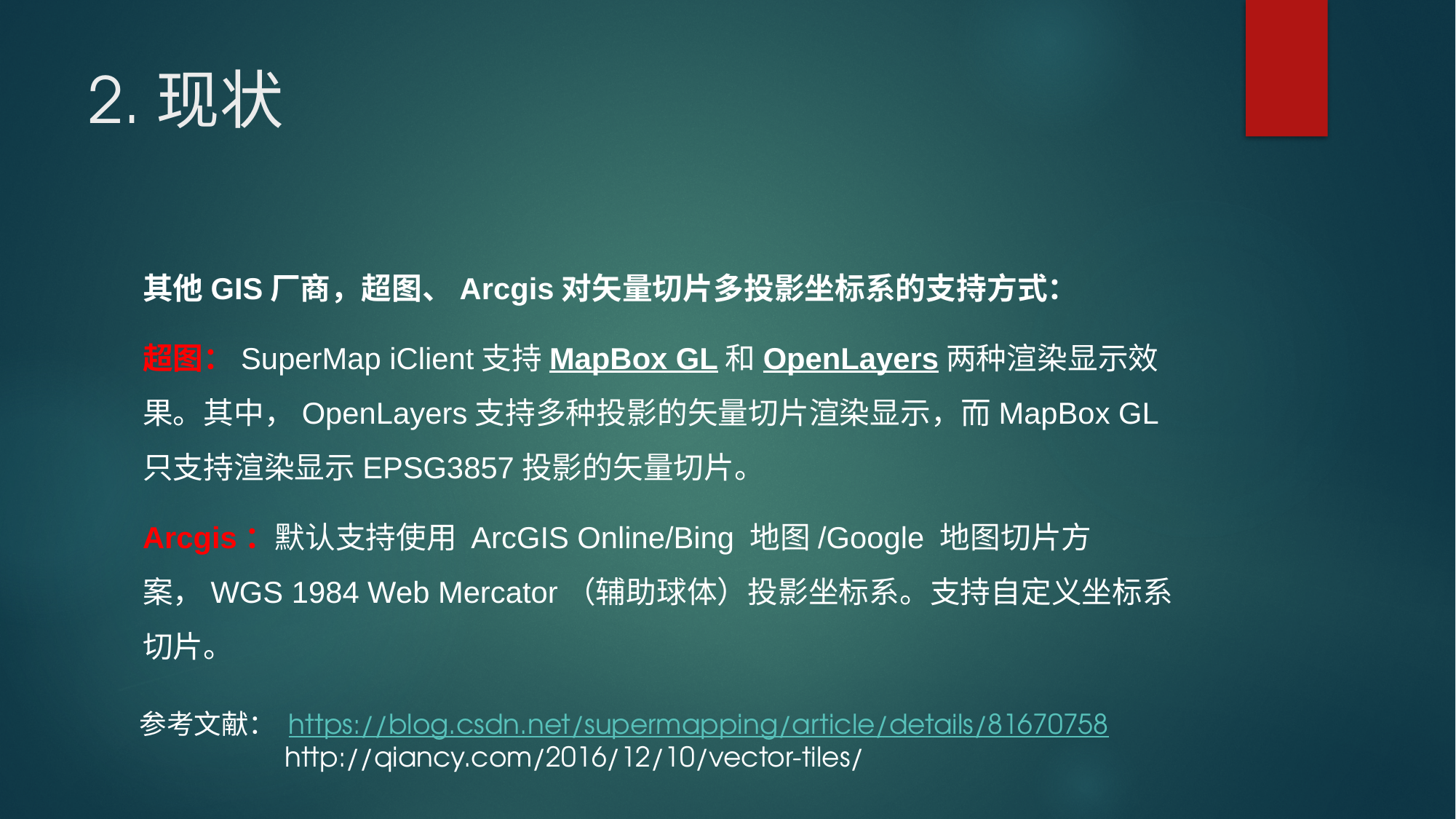

# 2.现状
其他GIS厂商，超图、Arcgis对矢量切片多投影坐标系的支持方式：
超图：SuperMap iClient支持MapBox GL和OpenLayers两种渲染显示效果。其中，OpenLayers支持多种投影的矢量切片渲染显示，而MapBox GL只支持渲染显示EPSG3857投影的矢量切片。
Arcgis：默认支持使用 ArcGIS Online/Bing 地图/Google 地图切片方案，WGS 1984 Web Mercator（辅助球体）投影坐标系。支持自定义坐标系切片。
参考文献： https://blog.csdn.net/supermapping/article/details/81670758
                   http://qiancy.com/2016/12/10/vector-tiles/